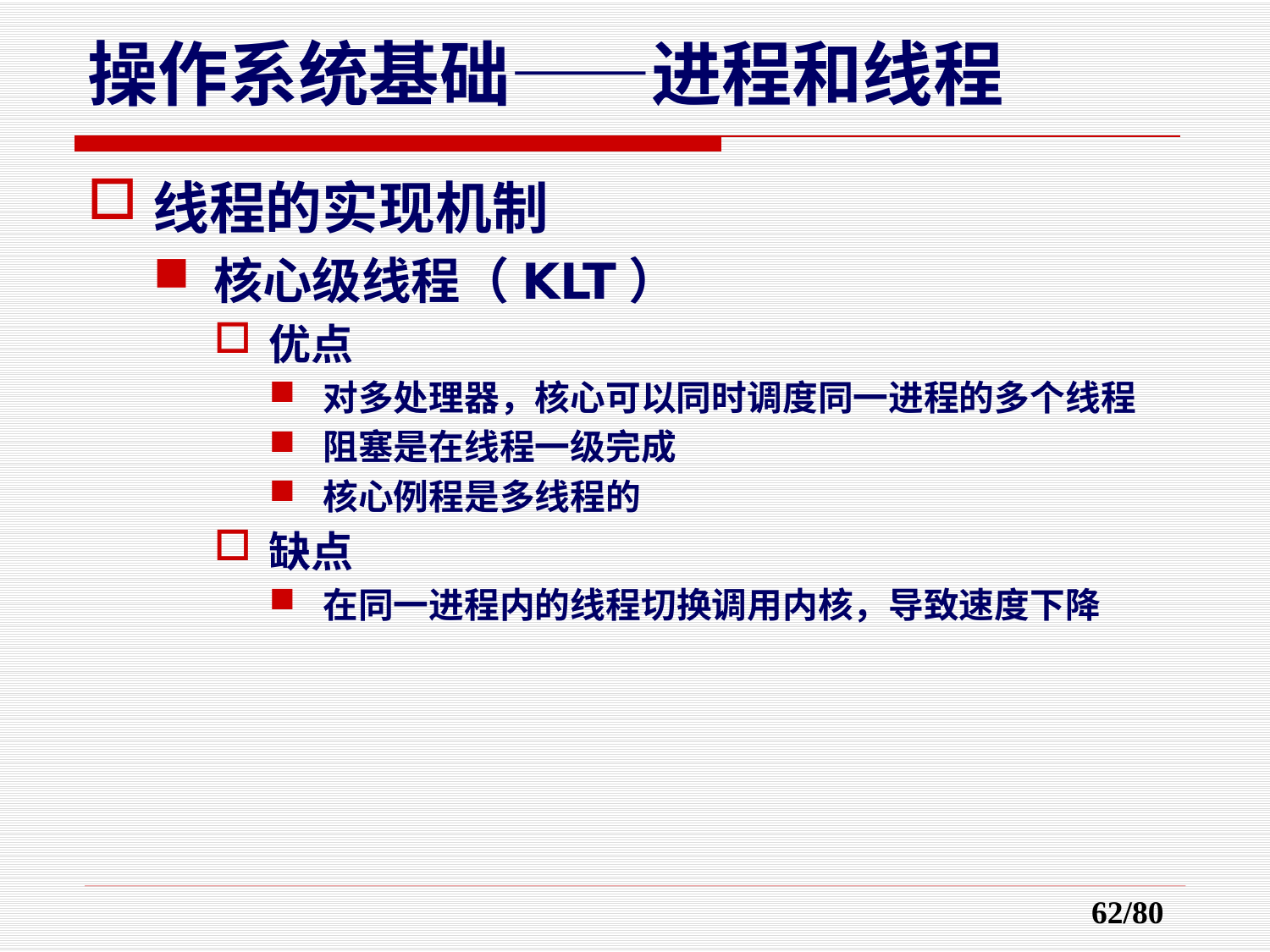

操作系统基础——进程和线程
线程的实现机制
核心级线程（KLT）
优点
对多处理器，核心可以同时调度同一进程的多个线程
阻塞是在线程一级完成
核心例程是多线程的
缺点
在同一进程内的线程切换调用内核，导致速度下降